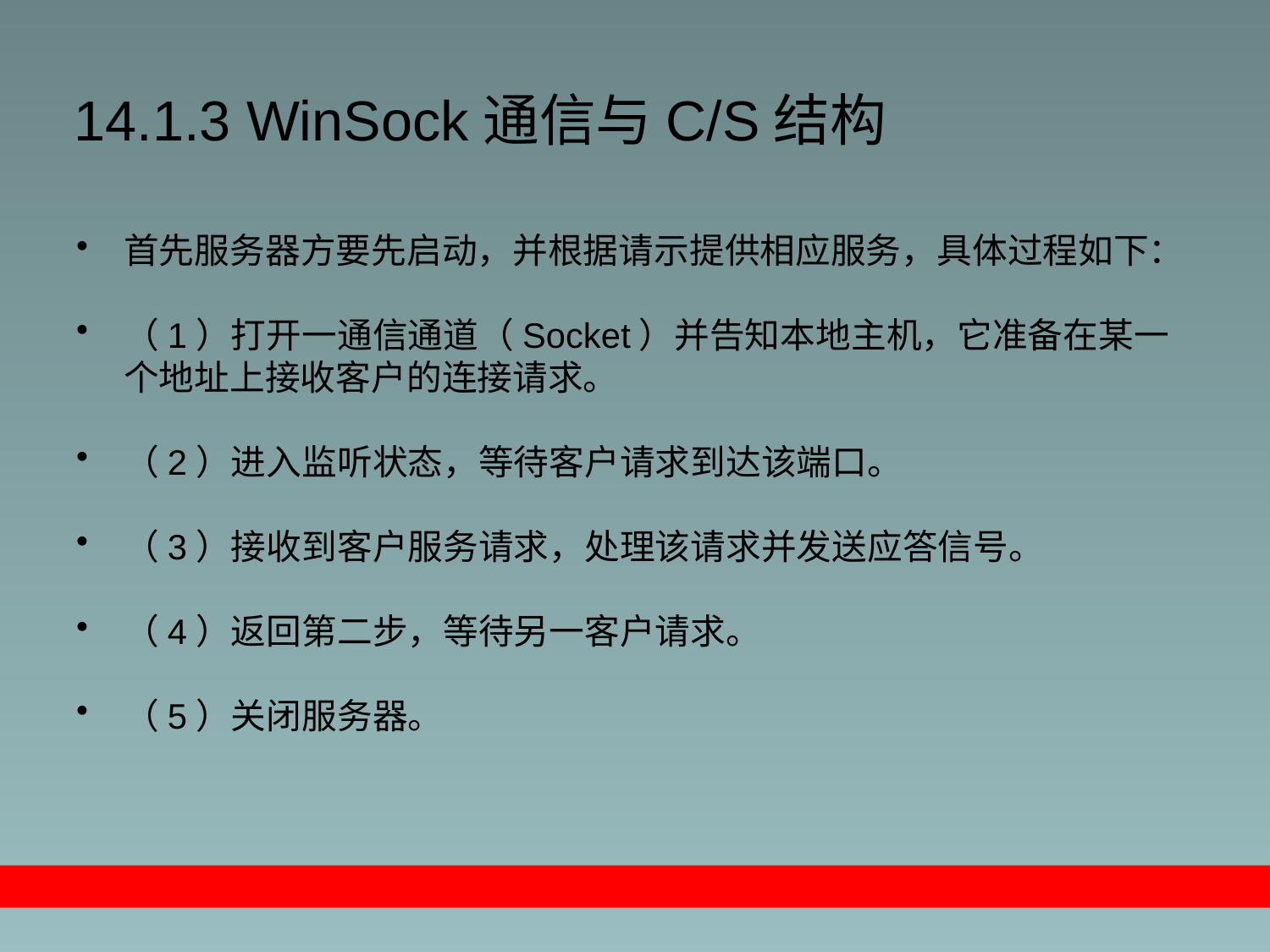

# 14.1.3 WinSock通信与C/S结构
首先服务器方要先启动，并根据请示提供相应服务，具体过程如下：
（1）打开一通信通道（Socket）并告知本地主机，它准备在某一个地址上接收客户的连接请求。
（2）进入监听状态，等待客户请求到达该端口。
（3）接收到客户服务请求，处理该请求并发送应答信号。
（4）返回第二步，等待另一客户请求。
（5）关闭服务器。